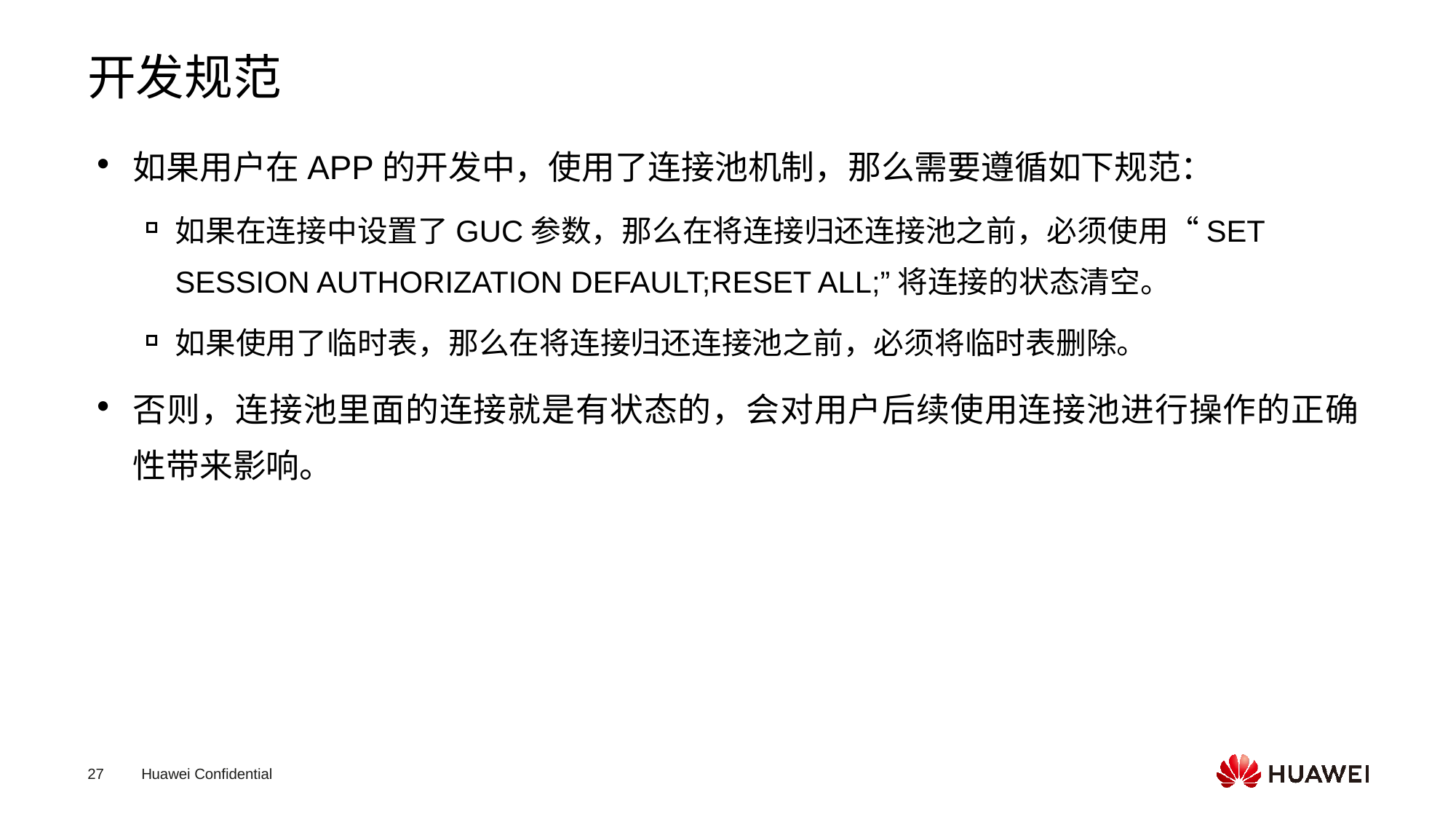

# 开发规范
如果用户在APP的开发中，使用了连接池机制，那么需要遵循如下规范：
如果在连接中设置了GUC参数，那么在将连接归还连接池之前，必须使用“SET SESSION AUTHORIZATION DEFAULT;RESET ALL;”将连接的状态清空。
如果使用了临时表，那么在将连接归还连接池之前，必须将临时表删除。
否则，连接池里面的连接就是有状态的，会对用户后续使用连接池进行操作的正确性带来影响。